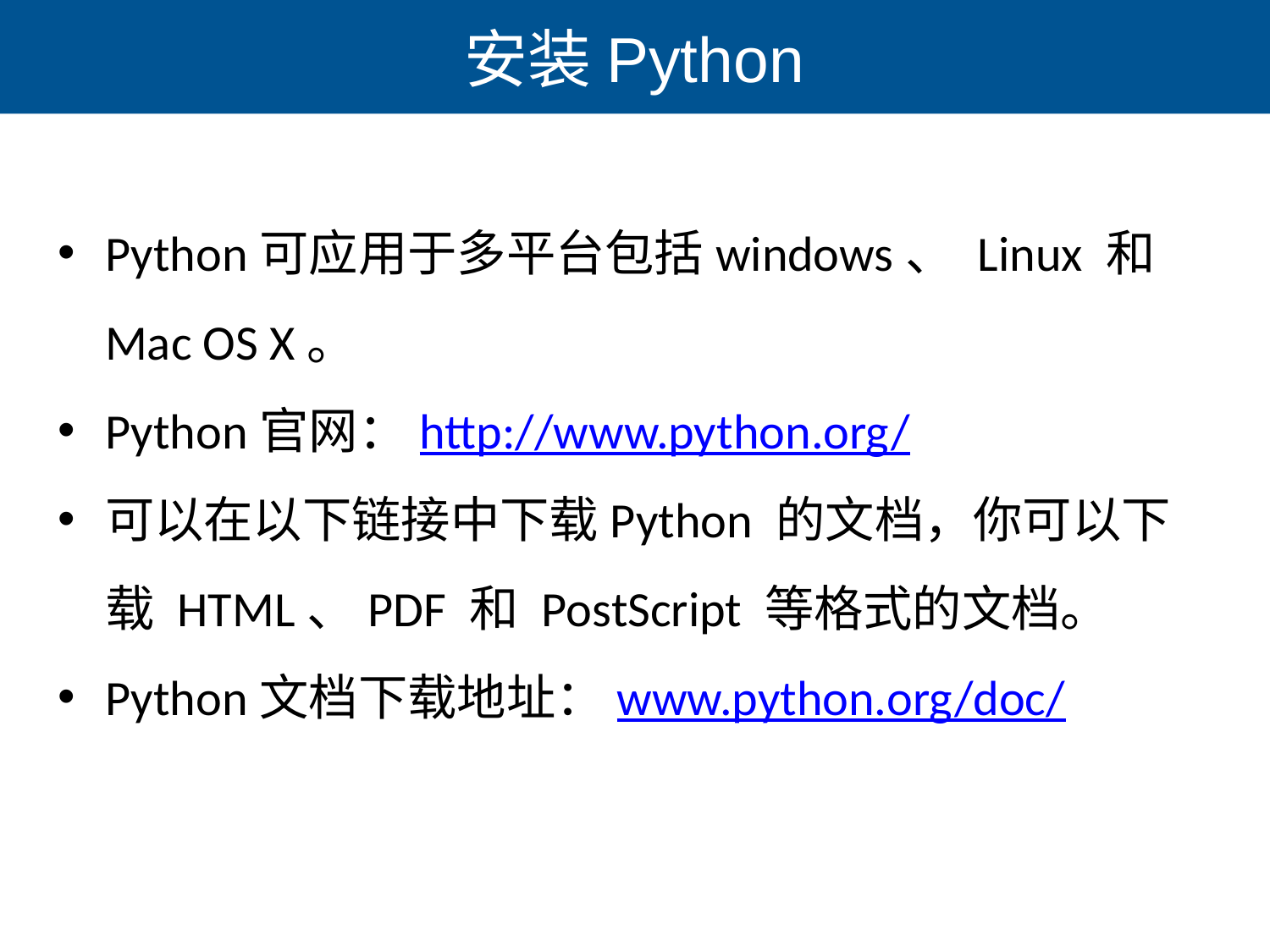

# 安装Python
Python可应用于多平台包括windows、 Linux 和 Mac OS X。
Python官网：http://www.python.org/
可以在以下链接中下载Python 的文档，你可以下载 HTML、PDF 和 PostScript 等格式的文档。
Python文档下载地址：www.python.org/doc/